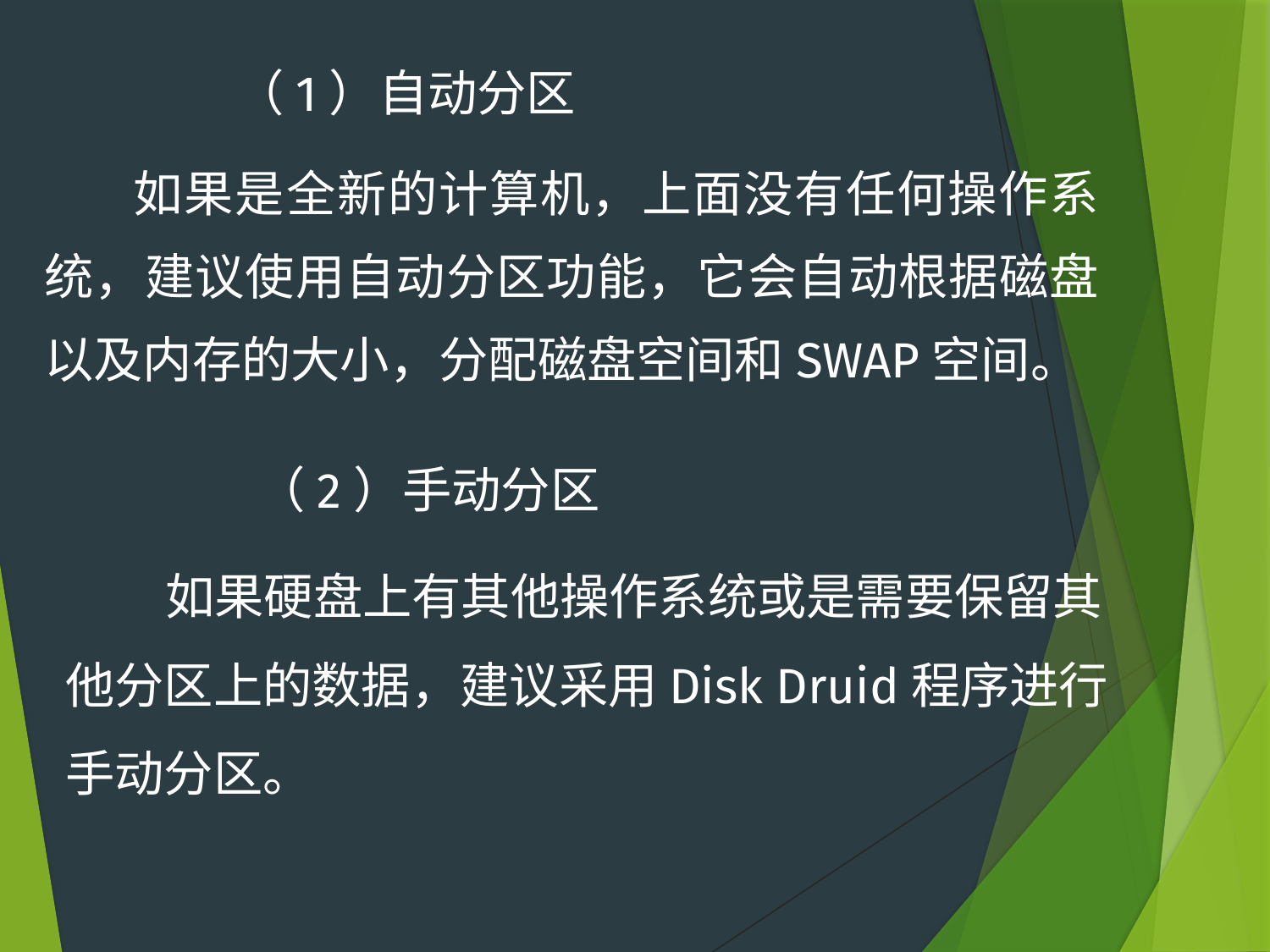

（1）自动分区
      如果是全新的计算机，上面没有任何操作系统，建议使用自动分区功能，它会自动根据磁盘以及内存的大小，分配磁盘空间和SWAP空间。
（2）手动分区
        如果硬盘上有其他操作系统或是需要保留其他分区上的数据，建议采用Disk Druid程序进行手动分区。